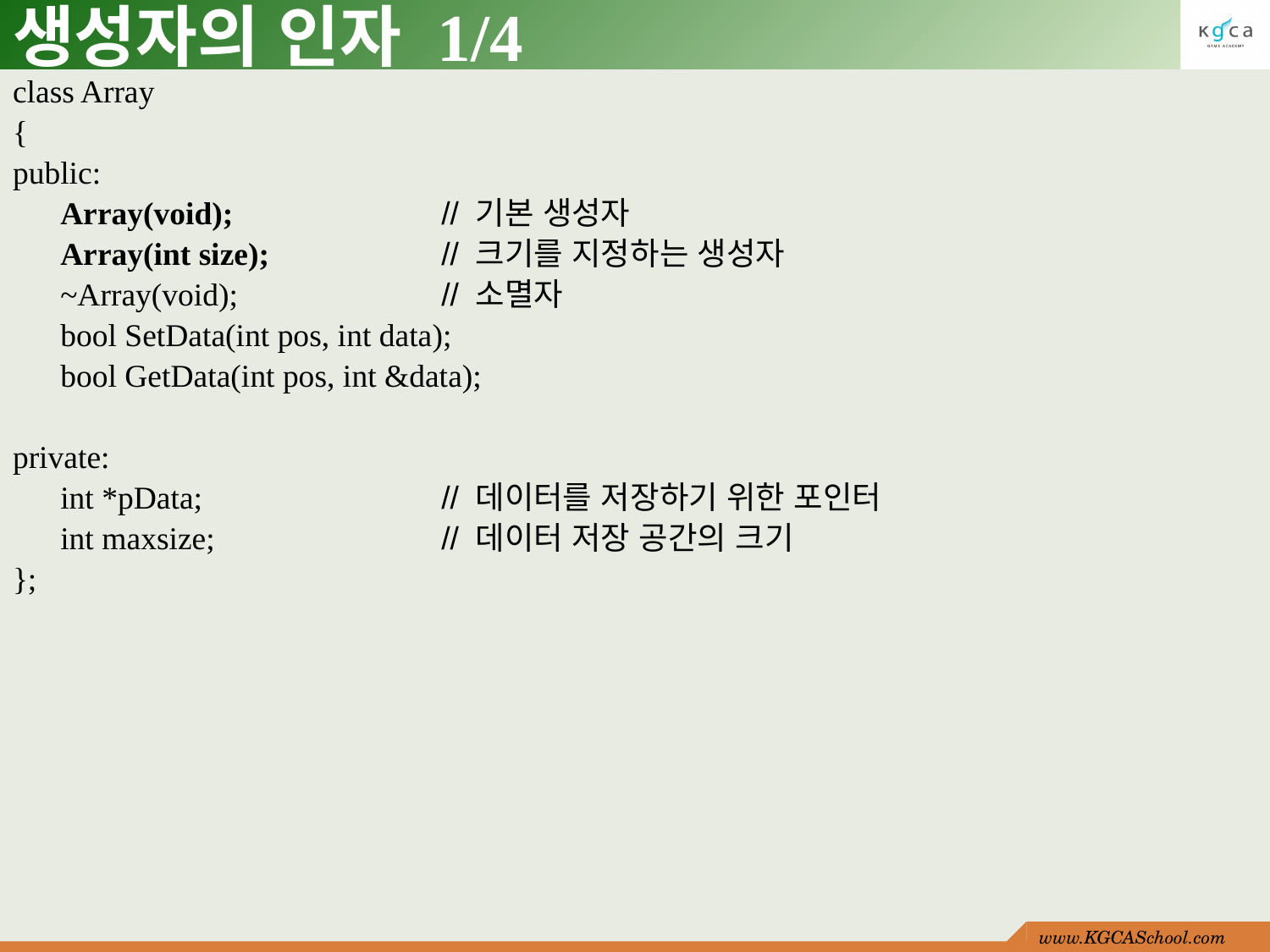

# 생성자의 인자 1/4
class Array
{
public:
	Array(void);		// 기본 생성자
	Array(int size);		// 크기를 지정하는 생성자
	~Array(void);		// 소멸자
	bool SetData(int pos, int data);
	bool GetData(int pos, int &data);

private:
	int *pData;		// 데이터를 저장하기 위한 포인터
	int maxsize;		// 데이터 저장 공간의 크기
};